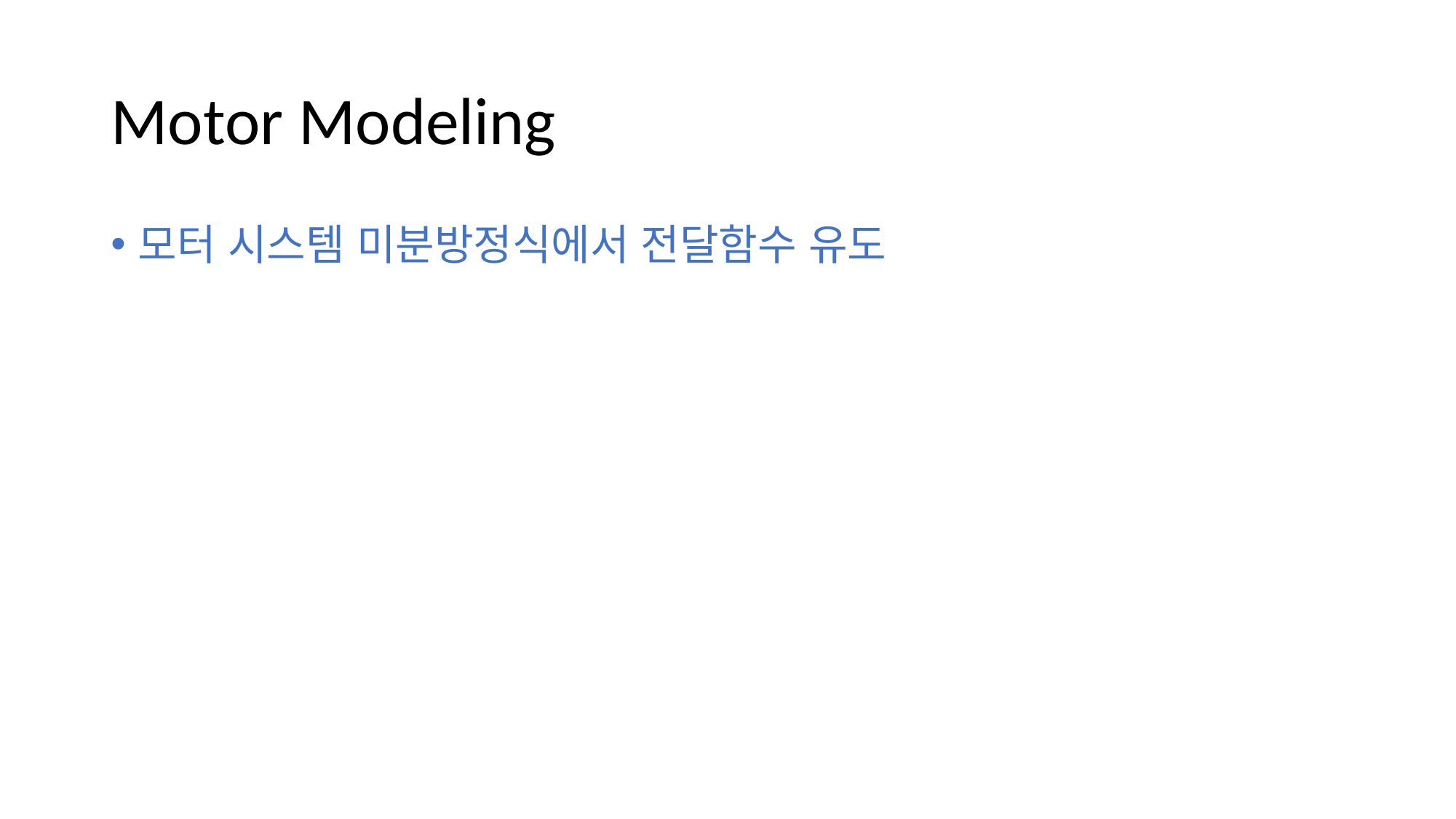

# Motor Modeling
모터 시스템 미분방정식에서 전달함수 유도